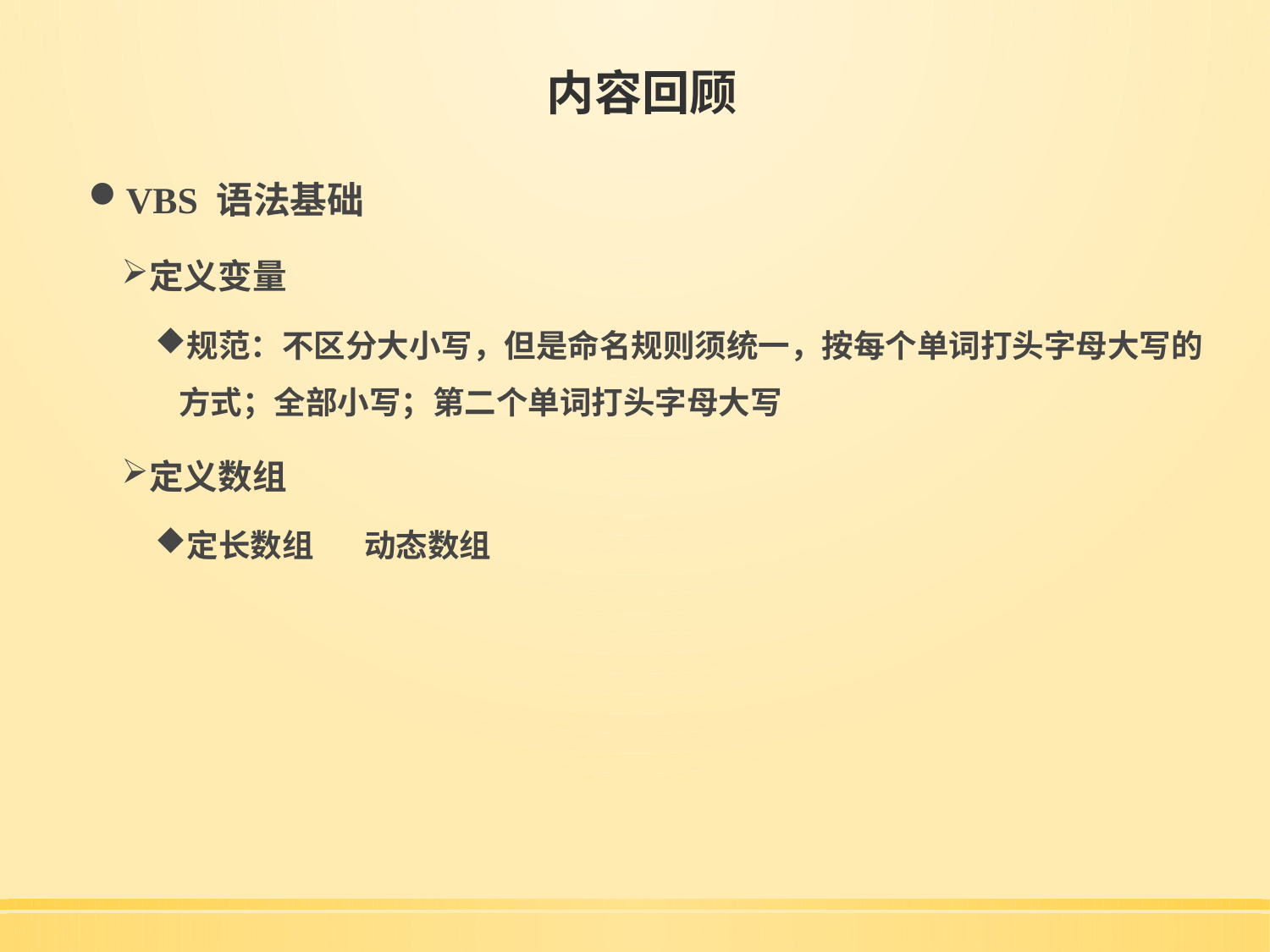

# 内容回顾
VBS 语法基础
定义变量
规范：不区分大小写，但是命名规则须统一，按每个单词打头字母大写的方式；全部小写；第二个单词打头字母大写
定义数组
定长数组       动态数组